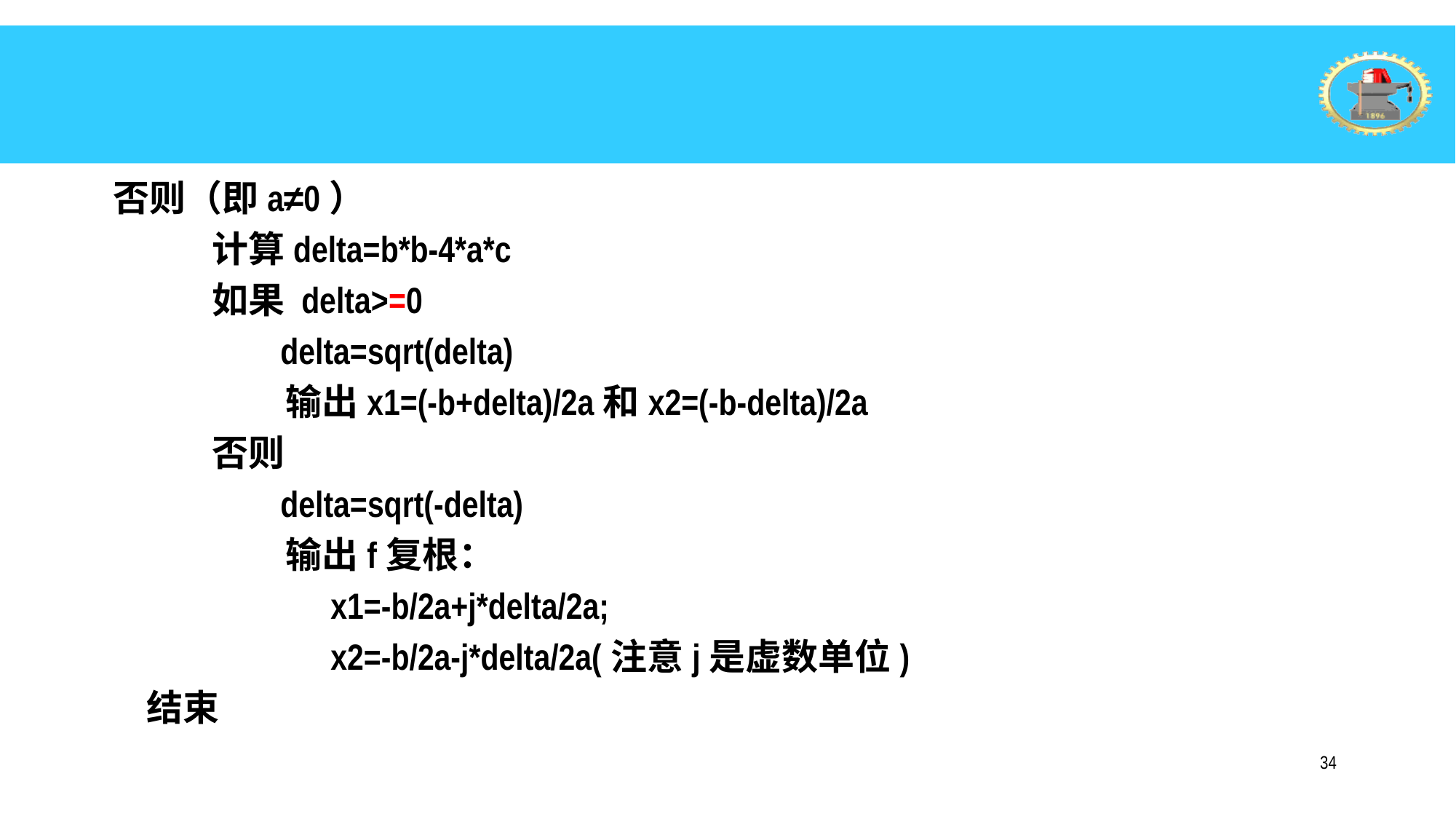

否则（即a≠0）
           计算delta=b*b-4*a*c
           如果 delta>=0
                    delta=sqrt(delta)
                    输出x1=(-b+delta)/2a和x2=(-b-delta)/2a
           否则
                    delta=sqrt(-delta)
                    输出f复根：
                          x1=-b/2a+j*delta/2a;
                          x2=-b/2a-j*delta/2a(注意j是虚数单位)
   结束
34